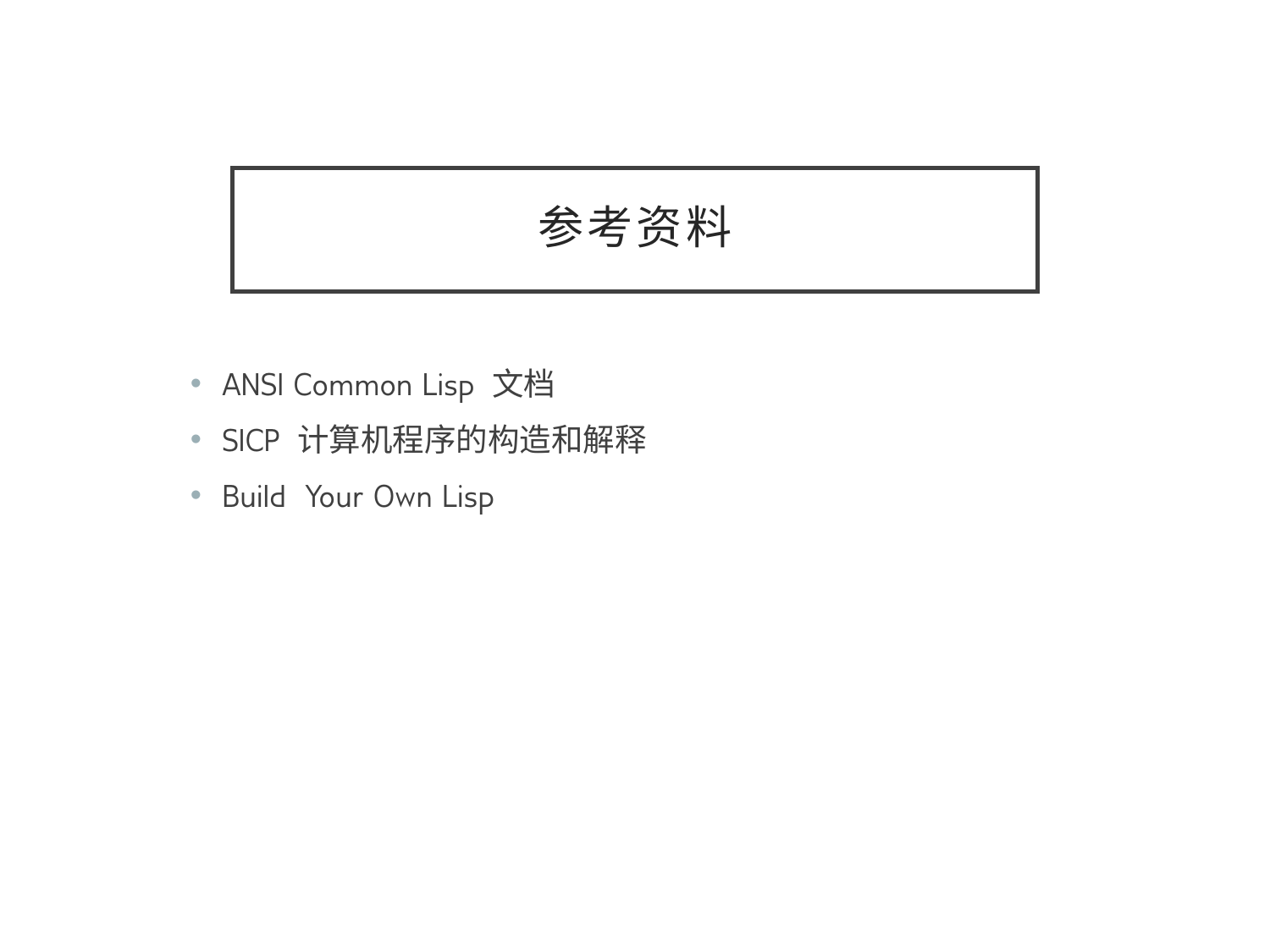

# 参考资料
ANSI Common Lisp 文档
SICP 计算机程序的构造和解释
Build  Your Own Lisp